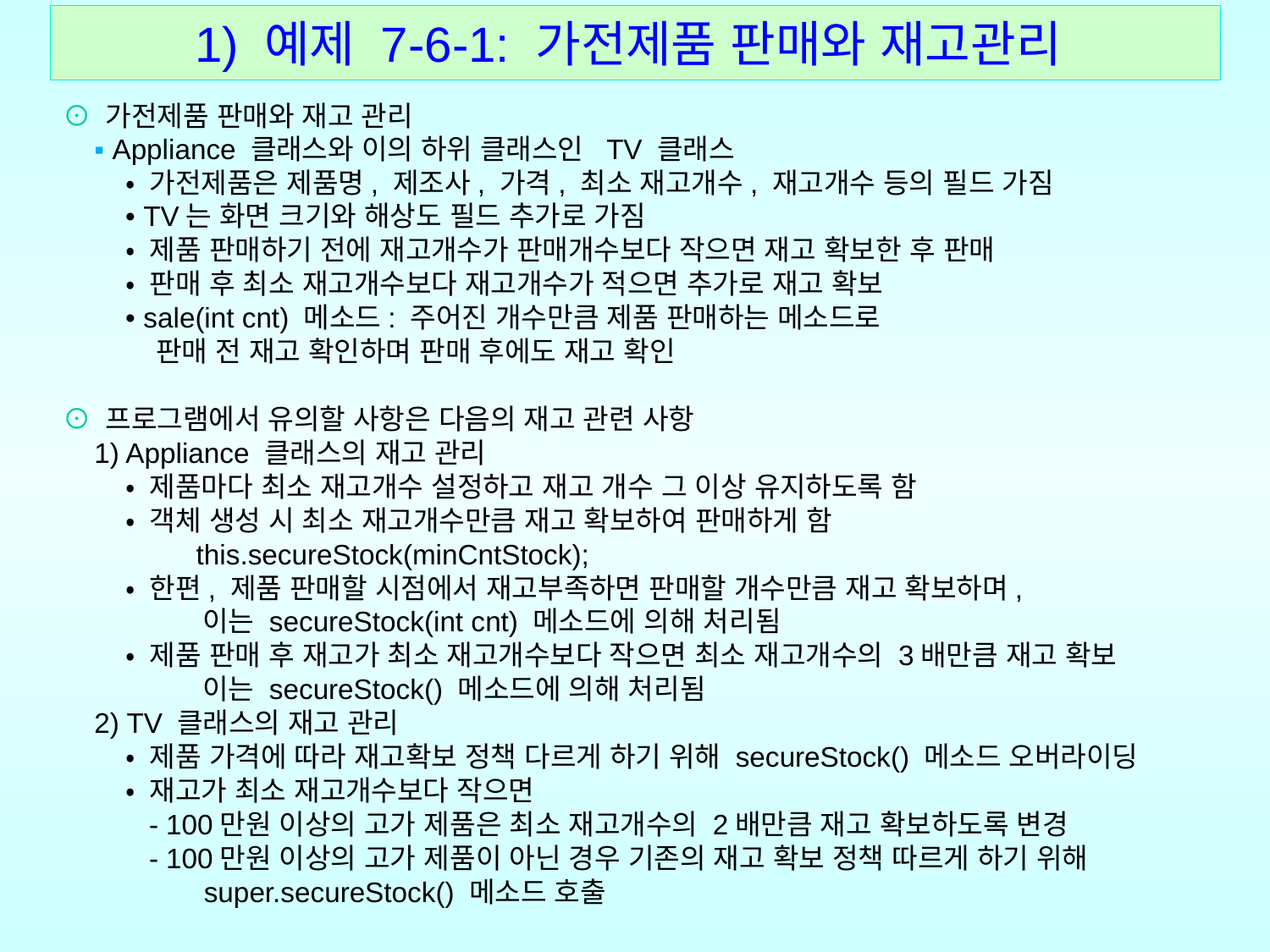

# 1) 예제 7-6-1: 가전제품 판매와 재고관리
⊙ 가전제품 판매와 재고 관리
    ▪ Appliance 클래스와 이의 하위 클래스인  TV 클래스
        • 가전제품은 제품명, 제조사, 가격, 최소 재고개수, 재고개수 등의 필드 가짐
        • TV는 화면 크기와 해상도 필드 추가로 가짐
        • 제품 판매하기 전에 재고개수가 판매개수보다 작으면 재고 확보한 후 판매
        • 판매 후 최소 재고개수보다 재고개수가 적으면 추가로 재고 확보
        • sale(int cnt) 메소드: 주어진 개수만큼 제품 판매하는 메소드로
           판매 전 재고 확인하며 판매 후에도 재고 확인

⊙ 프로그램에서 유의할 사항은 다음의 재고 관련 사항
    1) Appliance 클래스의 재고 관리
        • 제품마다 최소 재고개수 설정하고 재고 개수 그 이상 유지하도록 함
        • 객체 생성 시 최소 재고개수만큼 재고 확보하여 판매하게 함
                 this.secureStock(minCntStock);
        • 한편, 제품 판매할 시점에서 재고부족하면 판매할 개수만큼 재고 확보하며,
                 이는 secureStock(int cnt) 메소드에 의해 처리됨
        • 제품 판매 후 재고가 최소 재고개수보다 작으면 최소 재고개수의 3배만큼 재고 확보
                 이는 secureStock() 메소드에 의해 처리됨
    2) TV 클래스의 재고 관리
        • 제품 가격에 따라 재고확보 정책 다르게 하기 위해 secureStock() 메소드 오버라이딩
        • 재고가 최소 재고개수보다 작으면
           - 100만원 이상의 고가 제품은 최소 재고개수의 2배만큼 재고 확보하도록 변경
           - 100만원 이상의 고가 제품이 아닌 경우 기존의 재고 확보 정책 따르게 하기 위해
                  super.secureStock() 메소드 호출